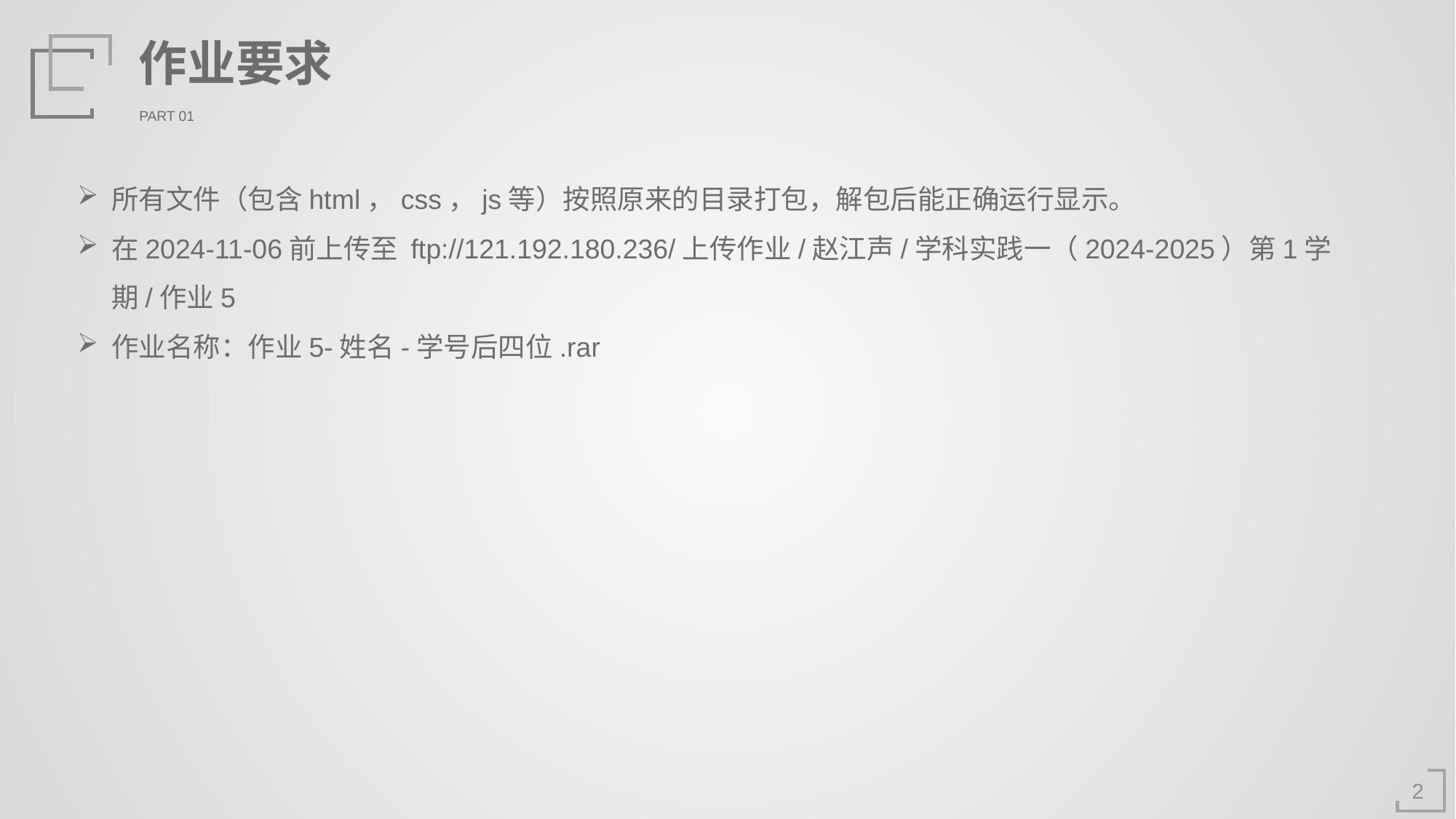

作业要求
PART 01
所有文件（包含html，css，js等）按照原来的目录打包，解包后能正确运行显示。
在2024-11-06前上传至 ftp://121.192.180.236/上传作业/赵江声/学科实践一（2024-2025）第1学期/作业5
作业名称：作业5-姓名-学号后四位.rar